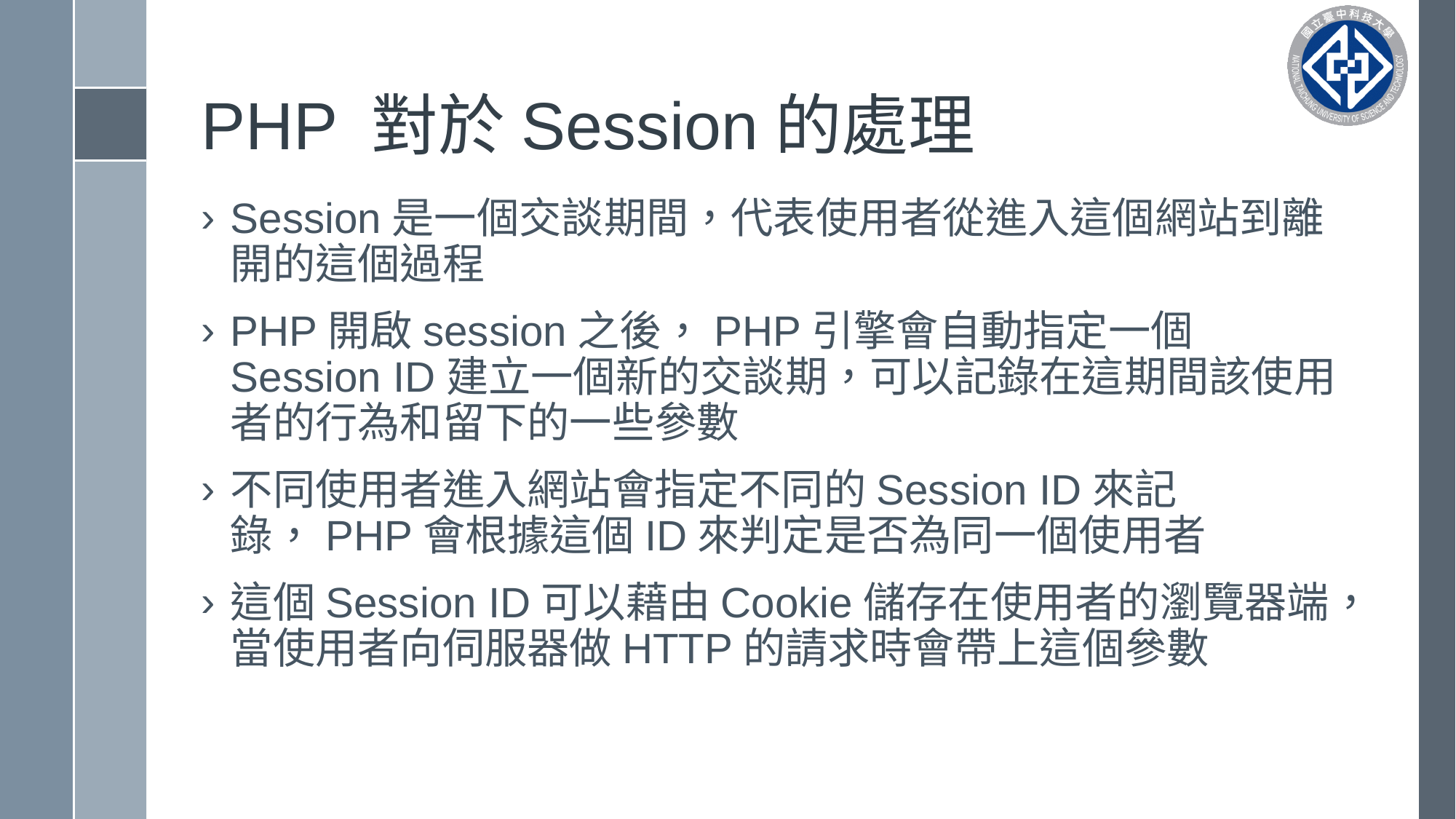

# PHP 對於Session的處理
Session是一個交談期間，代表使用者從進入這個網站到離開的這個過程
PHP開啟session之後，PHP引擎會自動指定一個Session ID建立一個新的交談期，可以記錄在這期間該使用者的行為和留下的一些參數
不同使用者進入網站會指定不同的Session ID來記錄，PHP會根據這個ID來判定是否為同一個使用者
這個Session ID可以藉由Cookie儲存在使用者的瀏覽器端，當使用者向伺服器做HTTP的請求時會帶上這個參數